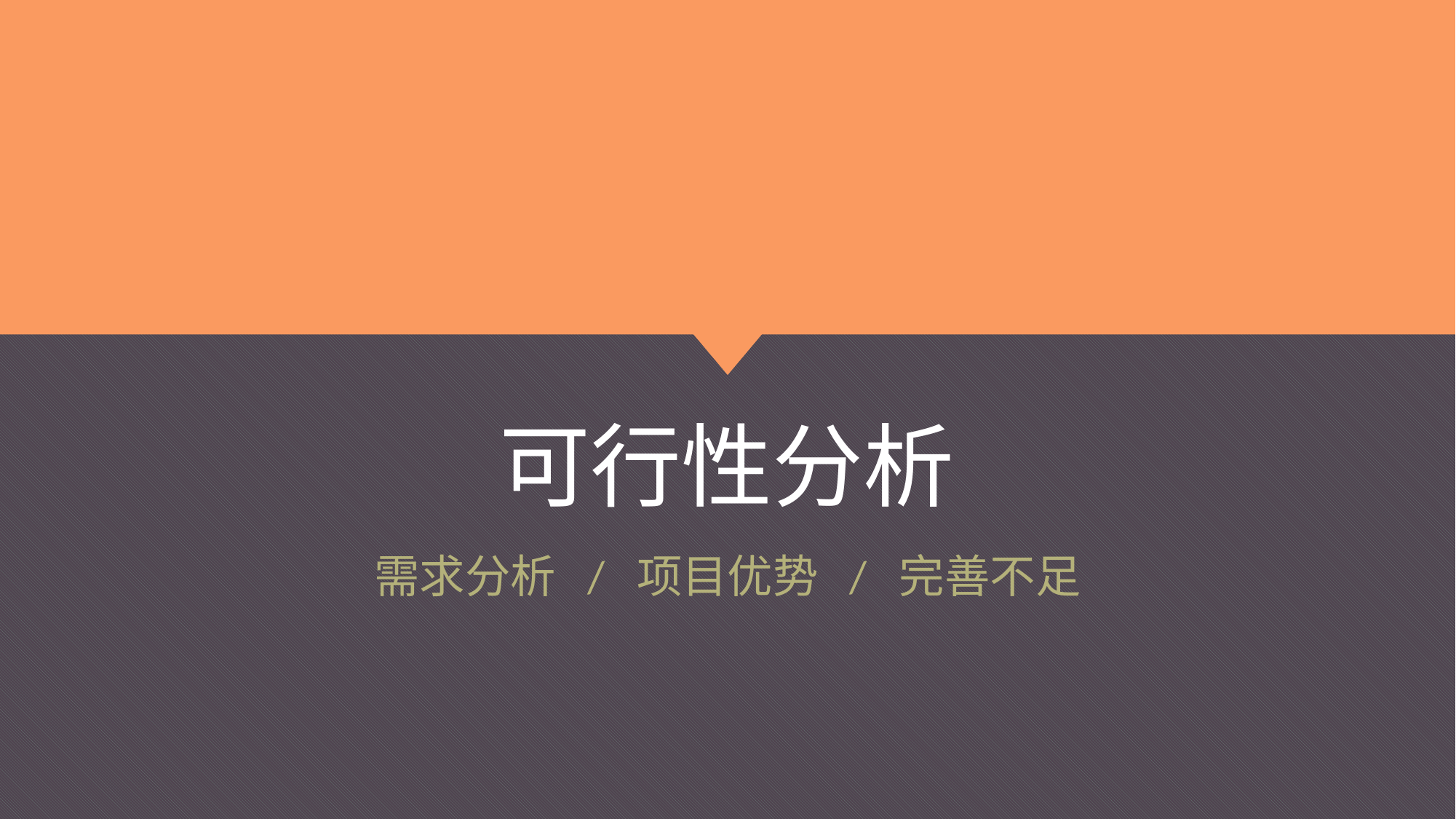

# 可行性分析
需求分析  /  项目优势  /  完善不足